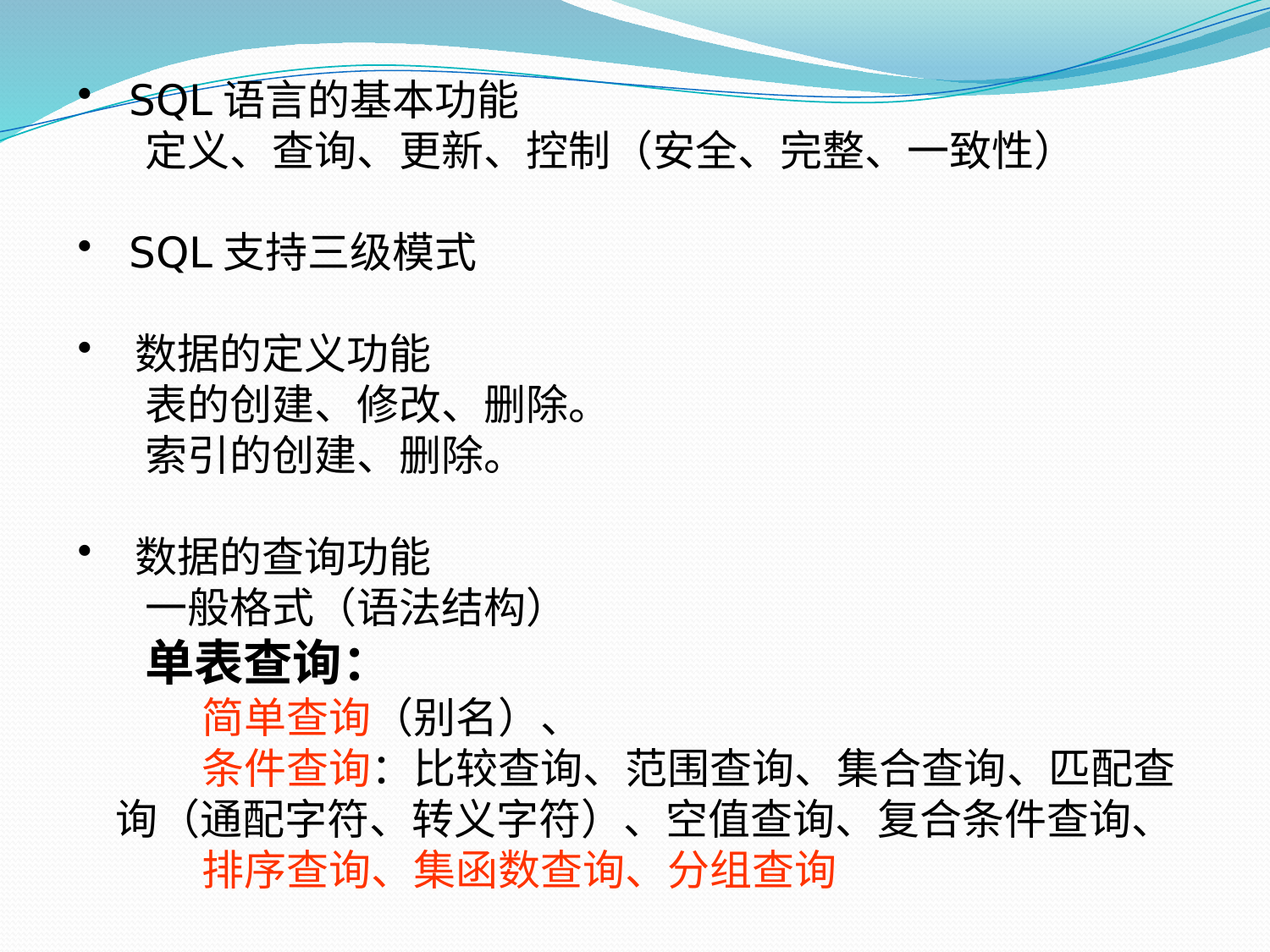

SQL语言的基本功能
      定义、查询、更新、控制（安全、完整、一致性）

 SQL支持三级模式

 数据的定义功能
      表的创建、修改、删除。
      索引的创建、删除。

 数据的查询功能
      一般格式（语法结构）
      单表查询：
            简单查询（别名）、
            条件查询：比较查询、范围查询、集合查询、匹配查询（通配字符、转义字符）、空值查询、复合条件查询、
            排序查询、集函数查询、分组查询
18